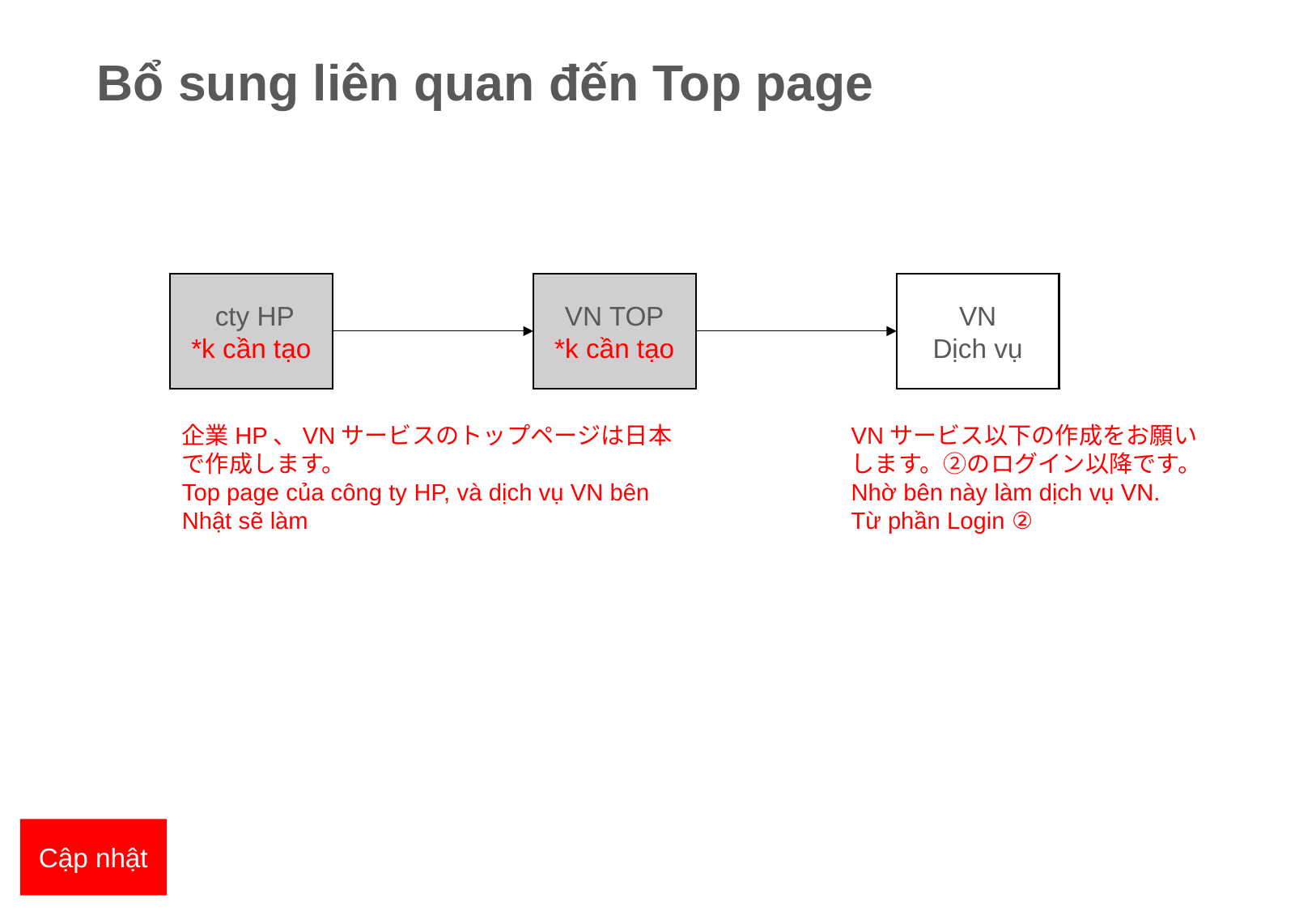

Bổ sung liên quan đến Top page
 cty HP
*k cần tạo
VN TOP
*k cần tạo
VN
Dịch vụ
企業HP、VNサービスのトップページは日本で作成します。
Top page của công ty HP, và dịch vụ VN bên Nhật sẽ làm
VNサービス以下の作成をお願いします。②のログイン以降です。
Nhờ bên này làm dịch vụ VN.
Từ phần Login ②
Cập nhật